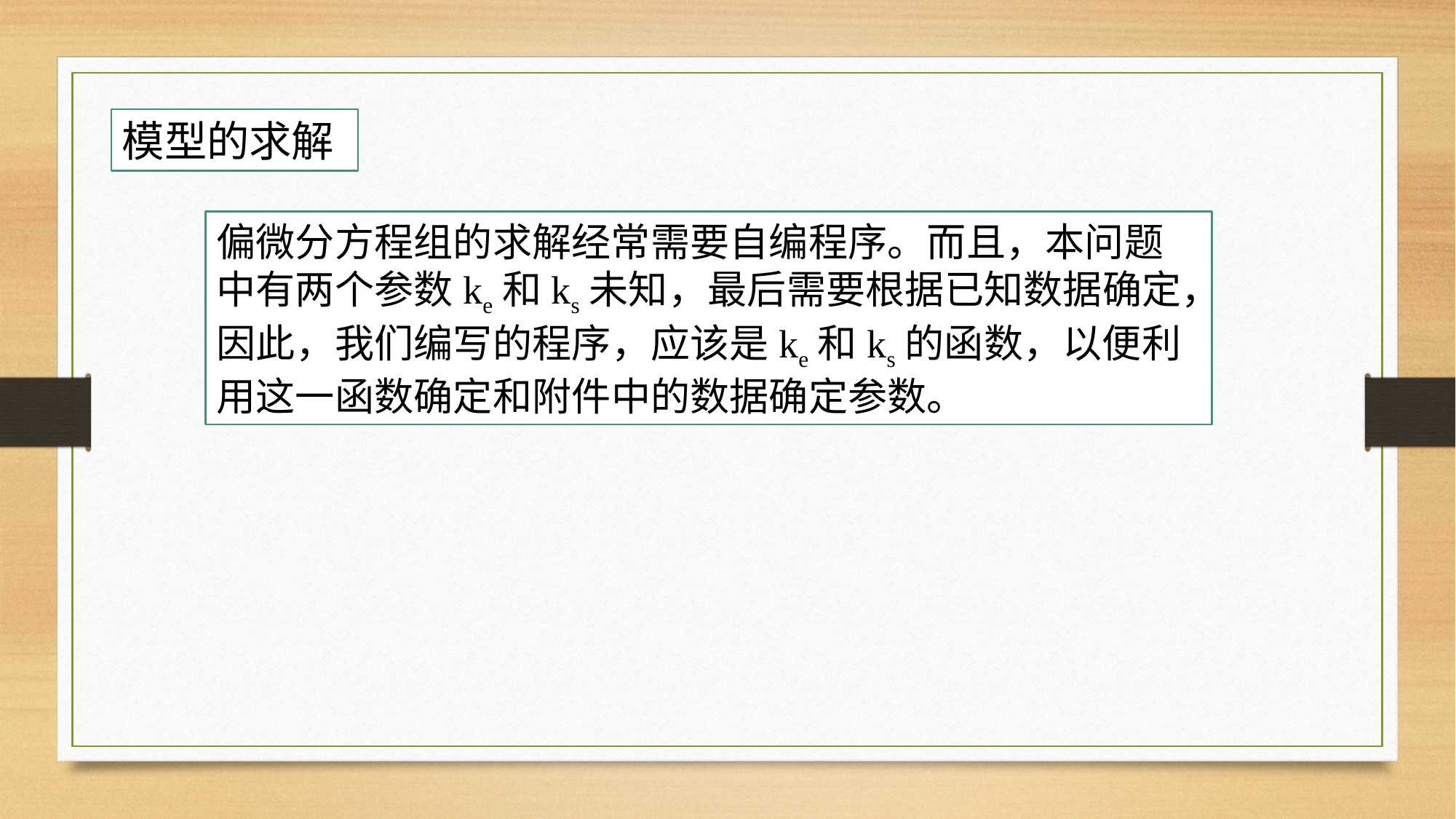

模型的求解
偏微分方程组的求解经常需要自编程序。而且，本问题中有两个参数ke和ks未知，最后需要根据已知数据确定，因此，我们编写的程序，应该是ke和ks的函数，以便利用这一函数确定和附件中的数据确定参数。